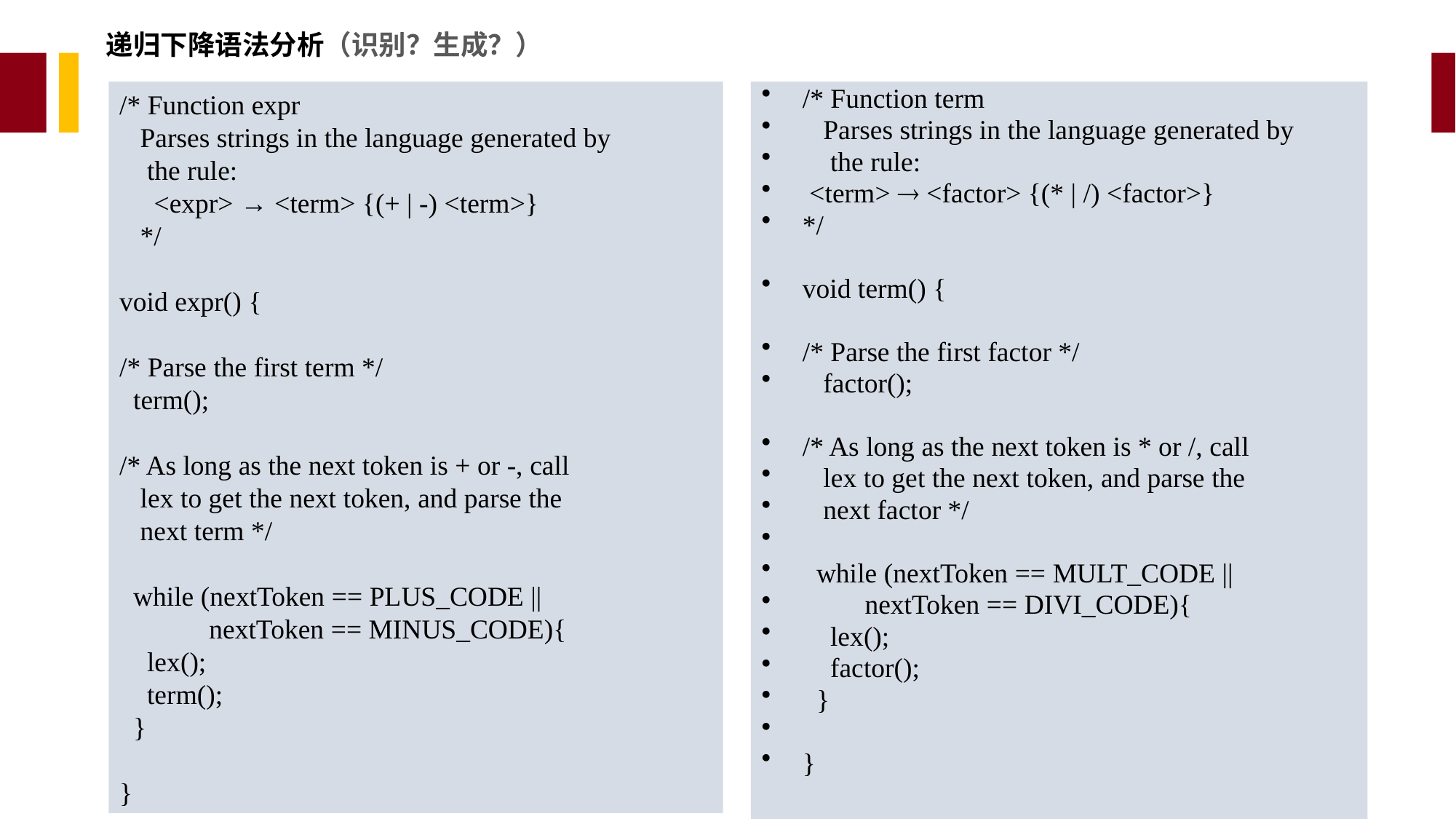

递归下降语法分析（识别？生成？）

/* Function expr
   Parses strings in the language generated by
    the rule:
     <expr> → <term> {(+ | -) <term>}
   */

void expr() {

/* Parse the first term */
  term();

/* As long as the next token is + or -, call
   lex to get the next token, and parse the
   next term */

  while (nextToken == PLUS_CODE ||
             nextToken == MINUS_CODE){
    lex();
    term();
  }

}
/* Function term
   Parses strings in the language generated by
    the rule:
 <term> → <factor> {(* | /) <factor>}
*/

void term() {

/* Parse the first factor */
   factor();

/* As long as the next token is * or /, call
   lex to get the next token, and parse the
   next factor */

  while (nextToken == MULT_CODE ||
         nextToken == DIVI_CODE){
    lex();
    factor();
  }

}